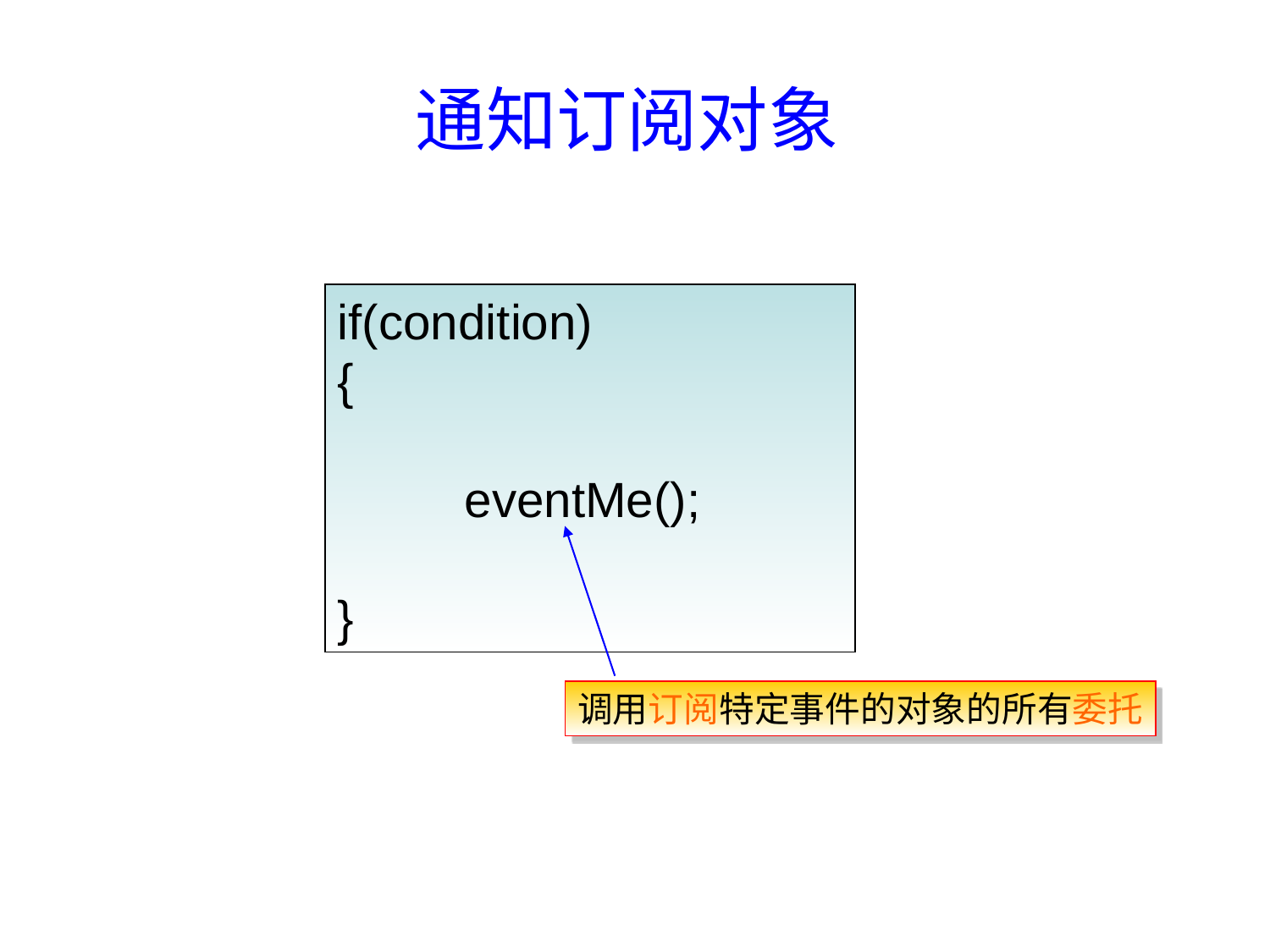

# 通知订阅对象
if(condition)
{

	eventMe();

}
调用订阅特定事件的对象的所有委托